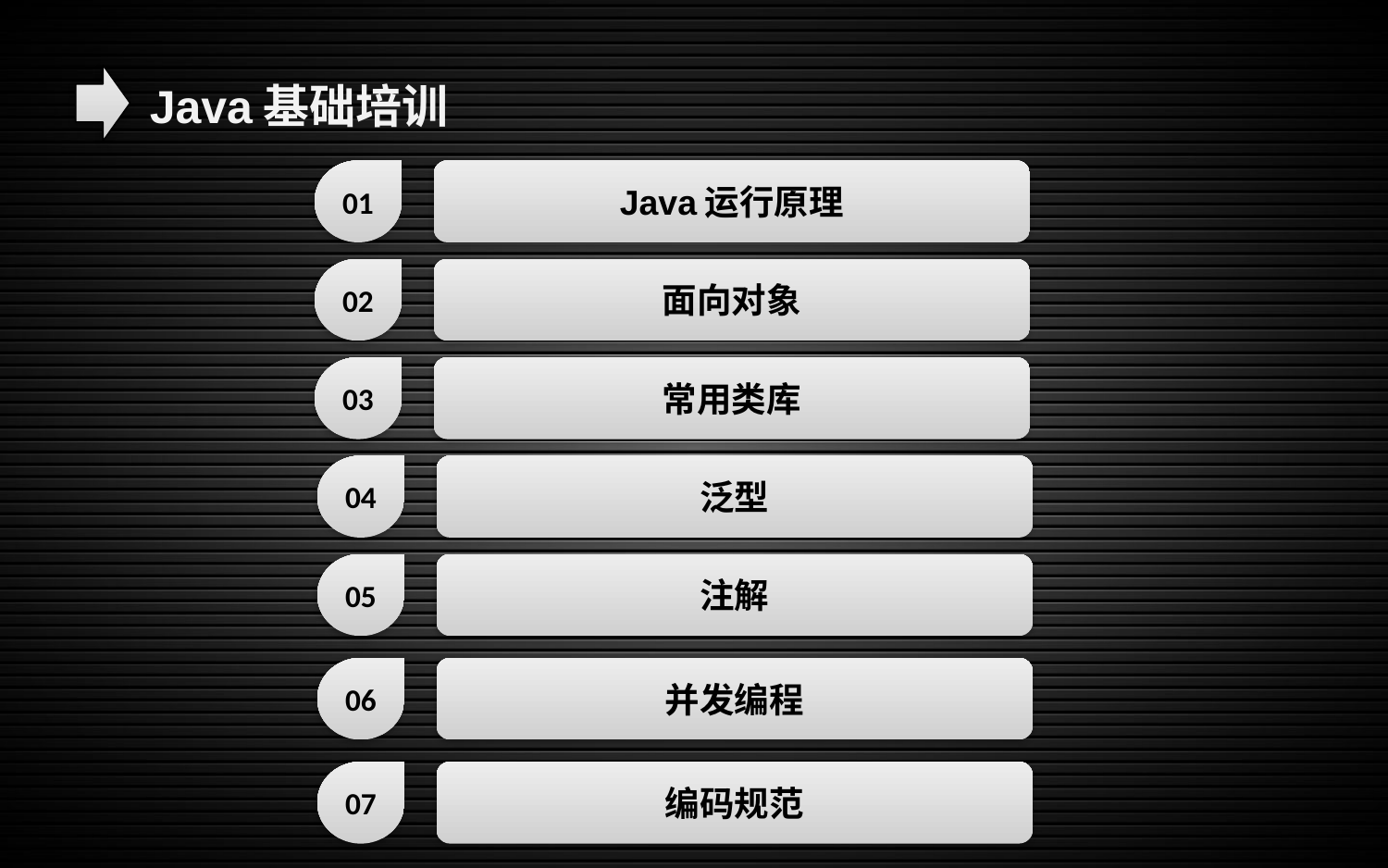

Java基础培训
01
Java运行原理
02
面向对象
03
常用类库
04
泛型
05
注解
06
并发编程
07
编码规范